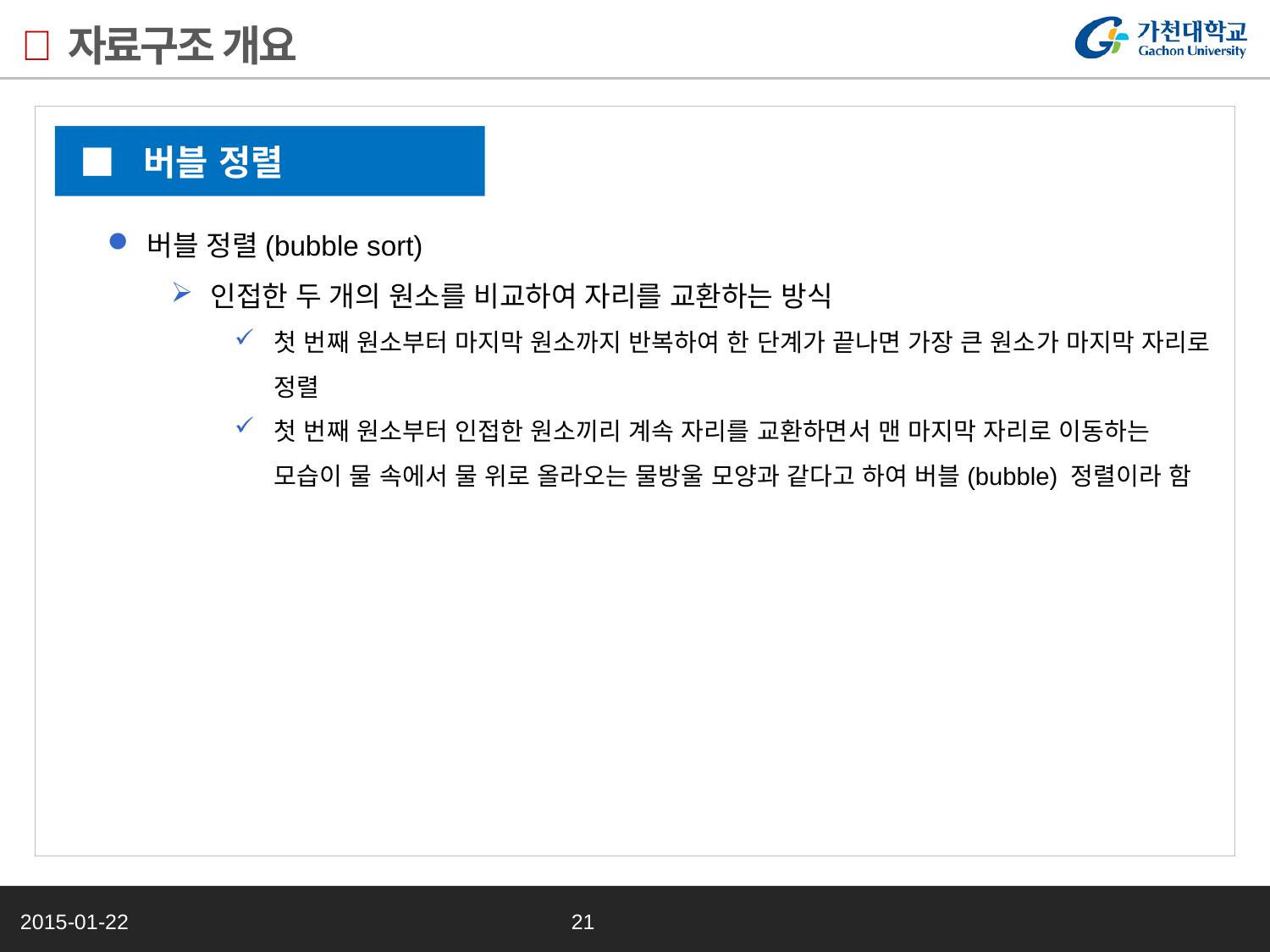

# 자료구조 개요

■  버블 정렬
버블 정렬(bubble sort)
인접한 두 개의 원소를 비교하여 자리를 교환하는 방식
첫 번째 원소부터 마지막 원소까지 반복하여 한 단계가 끝나면 가장 큰 원소가 마지막 자리로 정렬
첫 번째 원소부터 인접한 원소끼리 계속 자리를 교환하면서 맨 마지막 자리로 이동하는 모습이 물 속에서 물 위로 올라오는 물방울 모양과 같다고 하여 버블(bubble) 정렬이라 함
2015-01-22
21